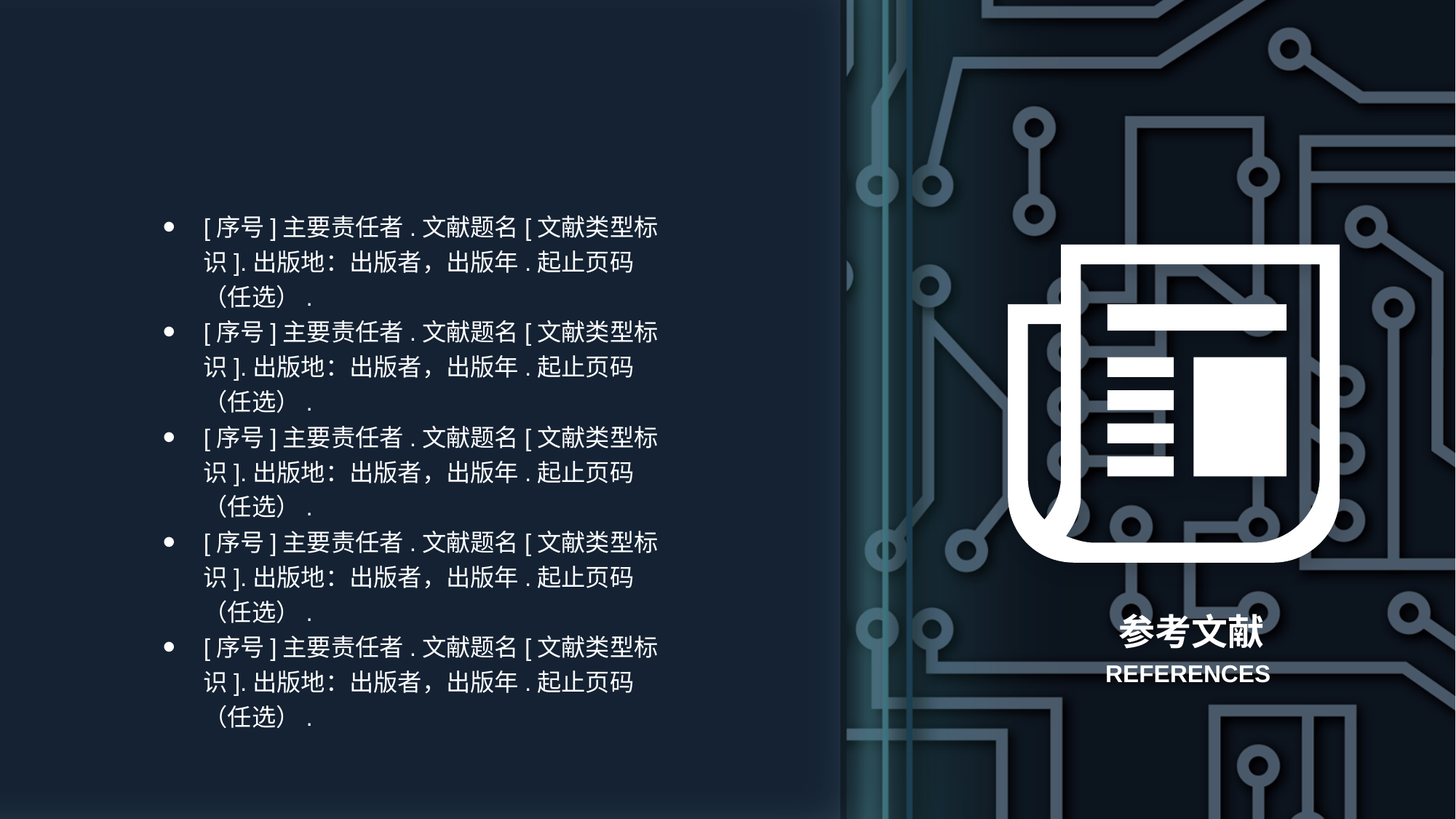

[序号]主要责任者.文献题名[文献类型标识].出版地：出版者，出版年.起止页码（任选）.

[序号]主要责任者.文献题名[文献类型标识].出版地：出版者，出版年.起止页码（任选）.
[序号]主要责任者.文献题名[文献类型标识].出版地：出版者，出版年.起止页码（任选）.
[序号]主要责任者.文献题名[文献类型标识].出版地：出版者，出版年.起止页码（任选）.
参考文献
REFERENCES
[序号]主要责任者.文献题名[文献类型标识].出版地：出版者，出版年.起止页码（任选）.